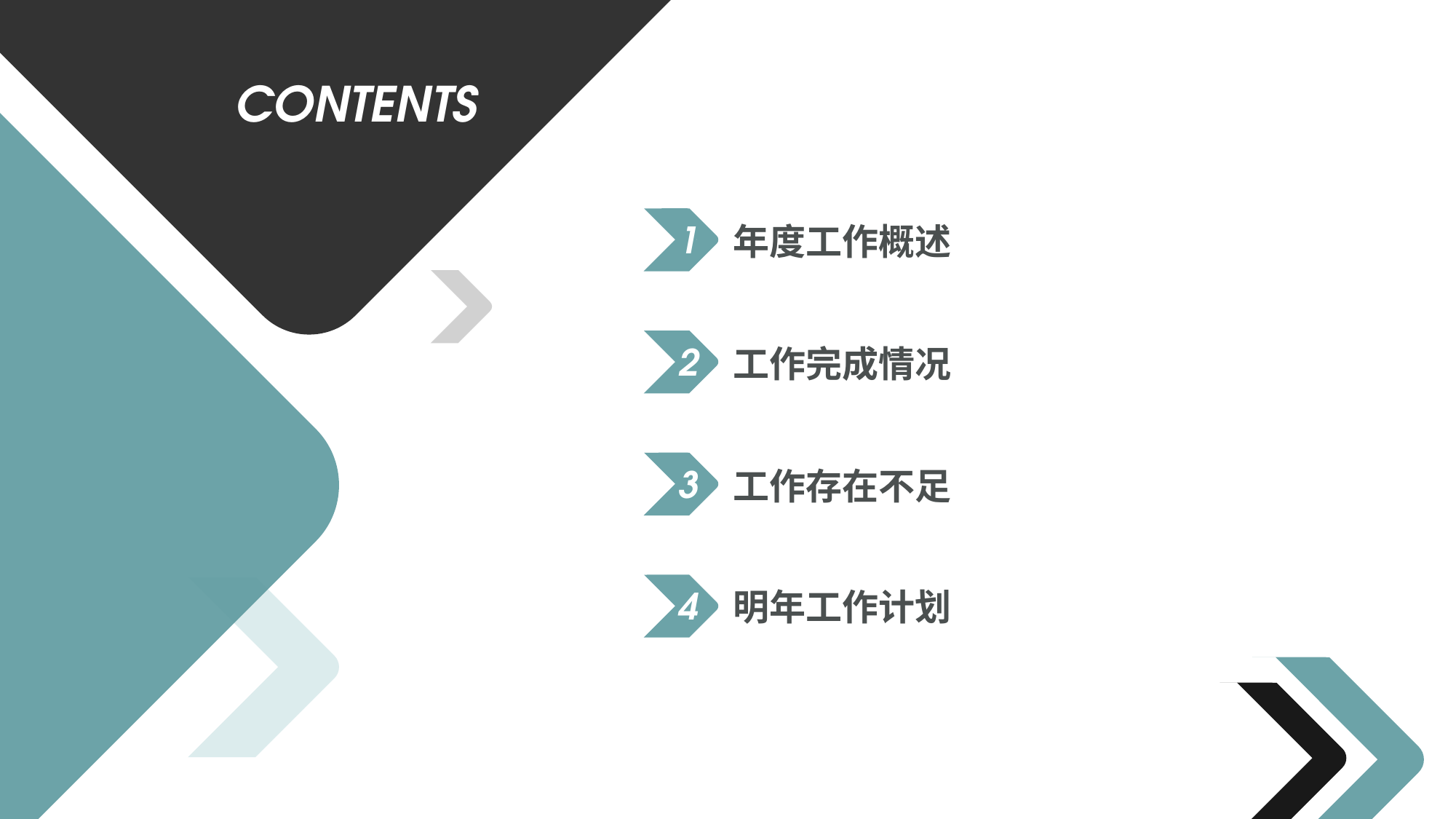

CONTENTS
https://www.ypppt.com/

1
年度工作概述

2
工作完成情况

3
工作存在不足

4
明年工作计划